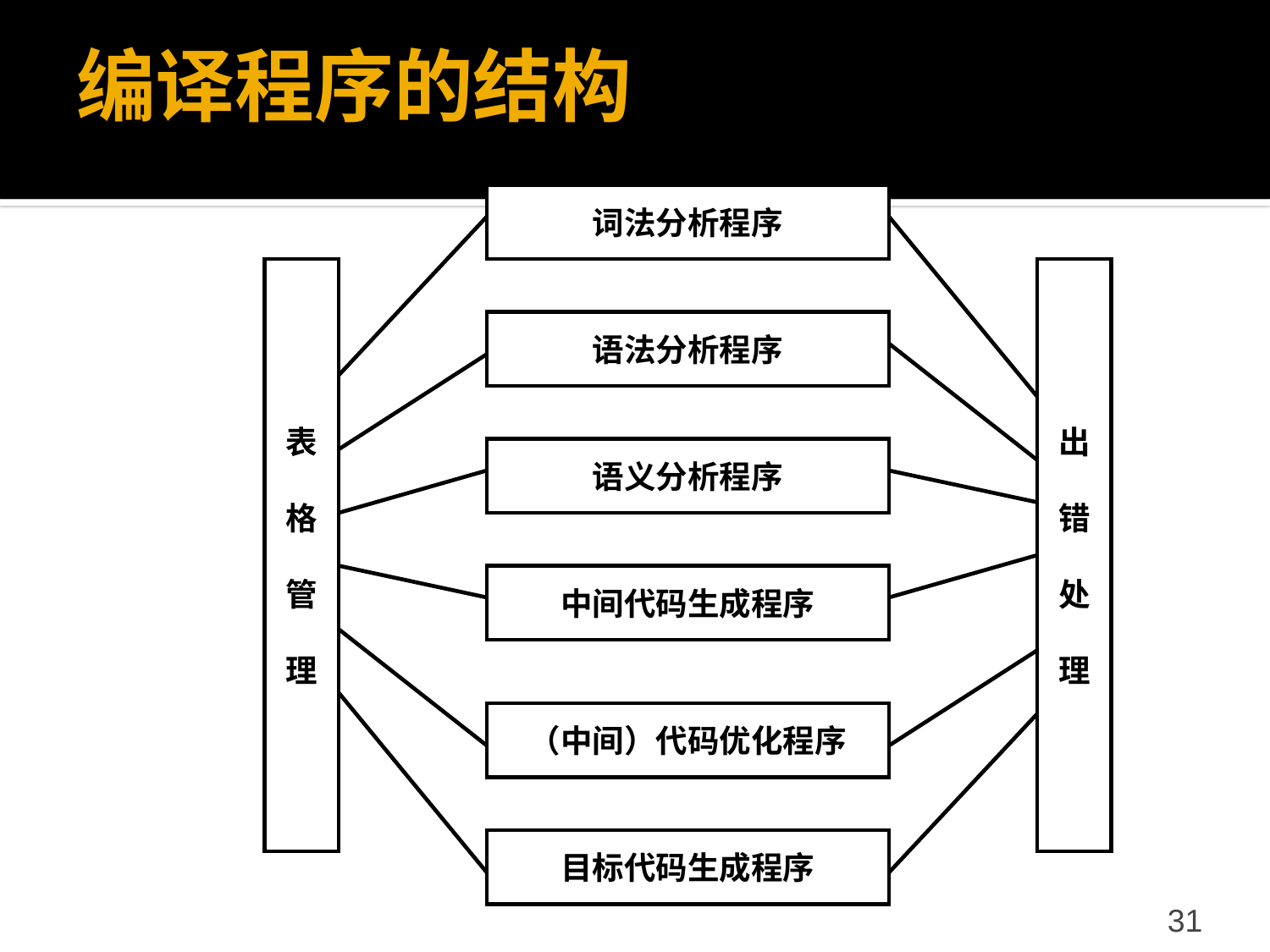

# 编译程序的结构
词法分析程序

语法分析程序

语义分析程序

中间代码生成程序

（中间）代码优化程序

目标代码生成程序
表

格

管

理
出

错

处

理
31